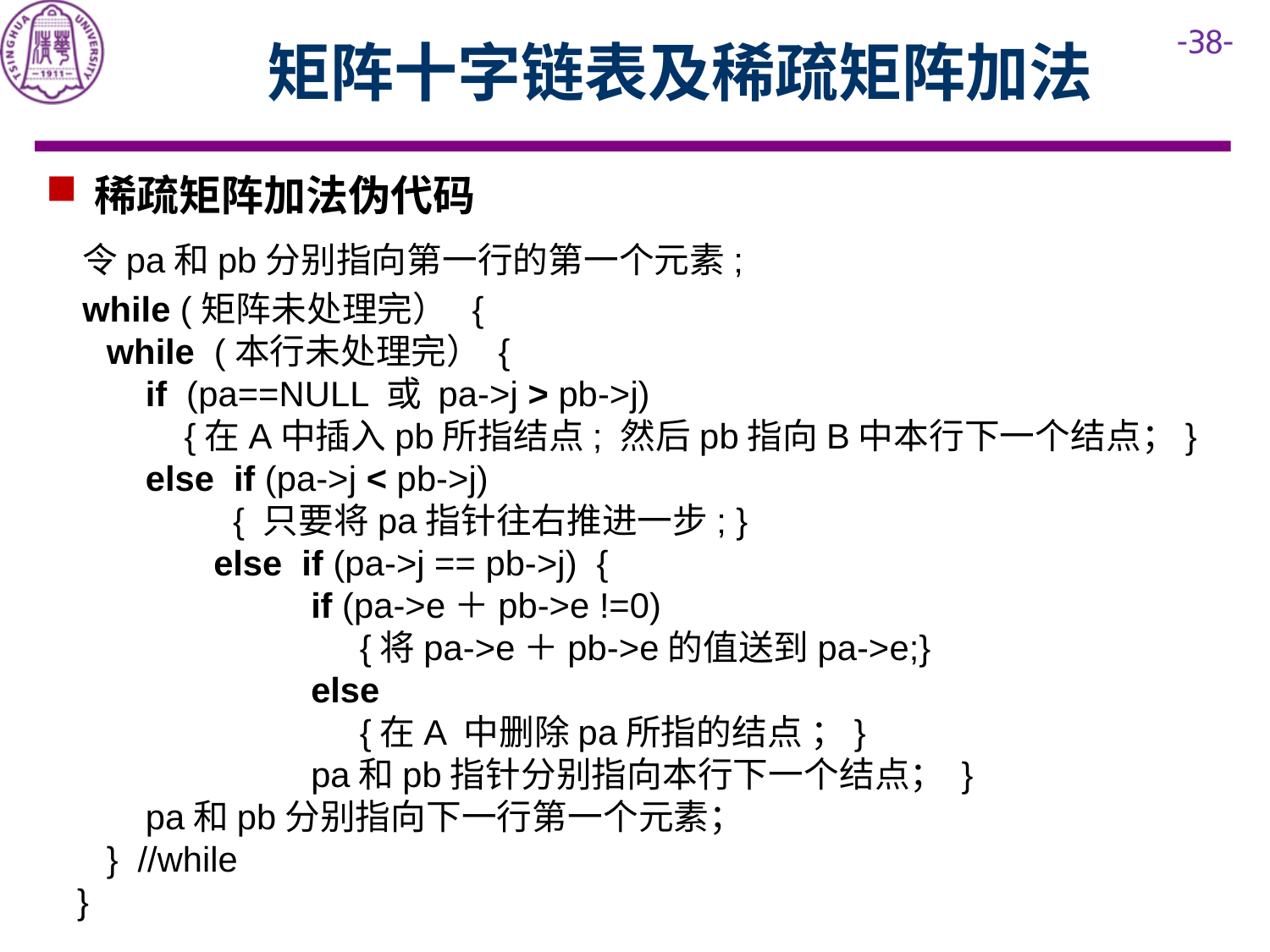

矩阵十字链表及稀疏矩阵加法
稀疏矩阵加法伪代码
令pa和pb分别指向第一行的第一个元素;
while (矩阵未处理完）  {
         while  (本行未处理完） {
             if  (pa==NULL 或 pa->j > pb->j)
                 {在A中插入pb所指结点; 然后pb指向B中本行下一个结点；}
             else  if (pa->j < pb->j)
                      { 只要将pa指针往右推进一步; }
                    else  if (pa->j == pb->j)  {
                              if (pa->e＋pb->e !=0)
                                   {将pa->e＋pb->e的值送到pa->e;}
                              else
                                   {在A 中删除pa所指的结点 ；}
                              pa和pb指针分别指向本行下一个结点； }
             pa和pb分别指向下一行第一个元素；
         }  //while
      }